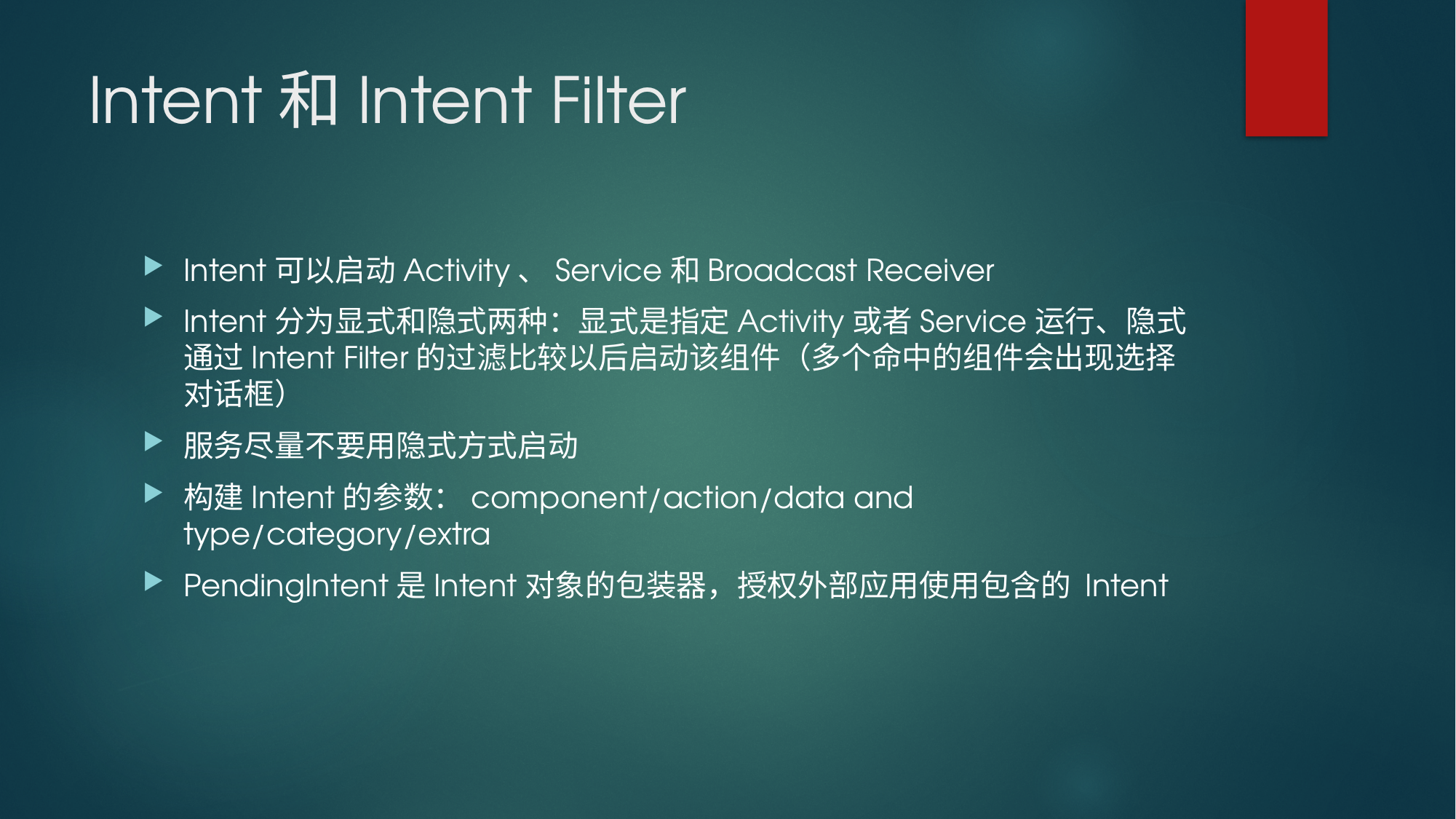

# Intent和Intent Filter
Intent可以启动Activity、Service和Broadcast Receiver
Intent分为显式和隐式两种：显式是指定Activity或者Service运行、隐式通过Intent Filter的过滤比较以后启动该组件（多个命中的组件会出现选择对话框）
服务尽量不要用隐式方式启动
构建Intent的参数：component/action/data and type/category/extra
PendingIntent是Intent对象的包装器，授权外部应用使用包含的 Intent